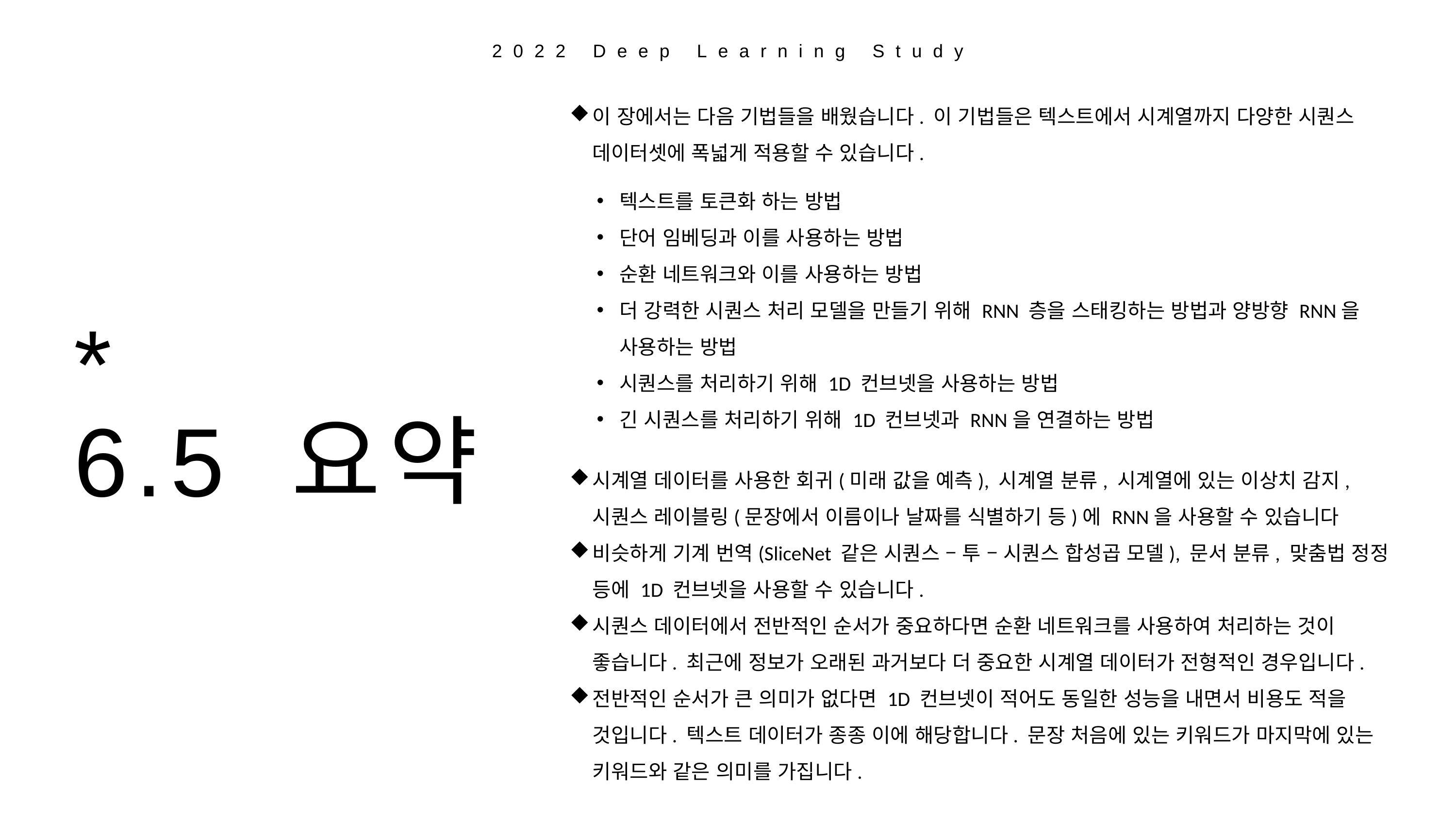

2022 Deep Learning Study
이 장에서는 다음 기법들을 배웠습니다. 이 기법들은 텍스트에서 시계열까지 다양한 시퀀스 데이터셋에 폭넓게 적용할 수 있습니다.

시계열 데이터를 사용한 회귀(미래 값을 예측), 시계열 분류, 시계열에 있는 이상치 감지, 시퀀스 레이블링(문장에서 이름이나 날짜를 식별하기 등)에 RNN을 사용할 수 있습니다
비슷하게 기계 번역(SliceNet 같은 시퀀스 – 투 – 시퀀스 합성곱 모델), 문서 분류, 맞춤법 정정 등에 1D 컨브넷을 사용할 수 있습니다.
시퀀스 데이터에서 전반적인 순서가 중요하다면 순환 네트워크를 사용하여 처리하는 것이 좋습니다. 최근에 정보가 오래된 과거보다 더 중요한 시계열 데이터가 전형적인 경우입니다.
전반적인 순서가 큰 의미가 없다면 1D 컨브넷이 적어도 동일한 성능을 내면서 비용도 적을 것입니다. 텍스트 데이터가 종종 이에 해당합니다. 문장 처음에 있는 키워드가 마지막에 있는 키워드와 같은 의미를 가집니다.

텍스트를 토큰화 하는 방법
단어 임베딩과 이를 사용하는 방법
순환 네트워크와 이를 사용하는 방법
더 강력한 시퀀스 처리 모델을 만들기 위해 RNN 층을 스태킹하는 방법과 양방향 RNN을 사용하는 방법
시퀀스를 처리하기 위해 1D 컨브넷을 사용하는 방법
긴 시퀀스를 처리하기 위해 1D 컨브넷과 RNN을 연결하는 방법
*
6.5 요약